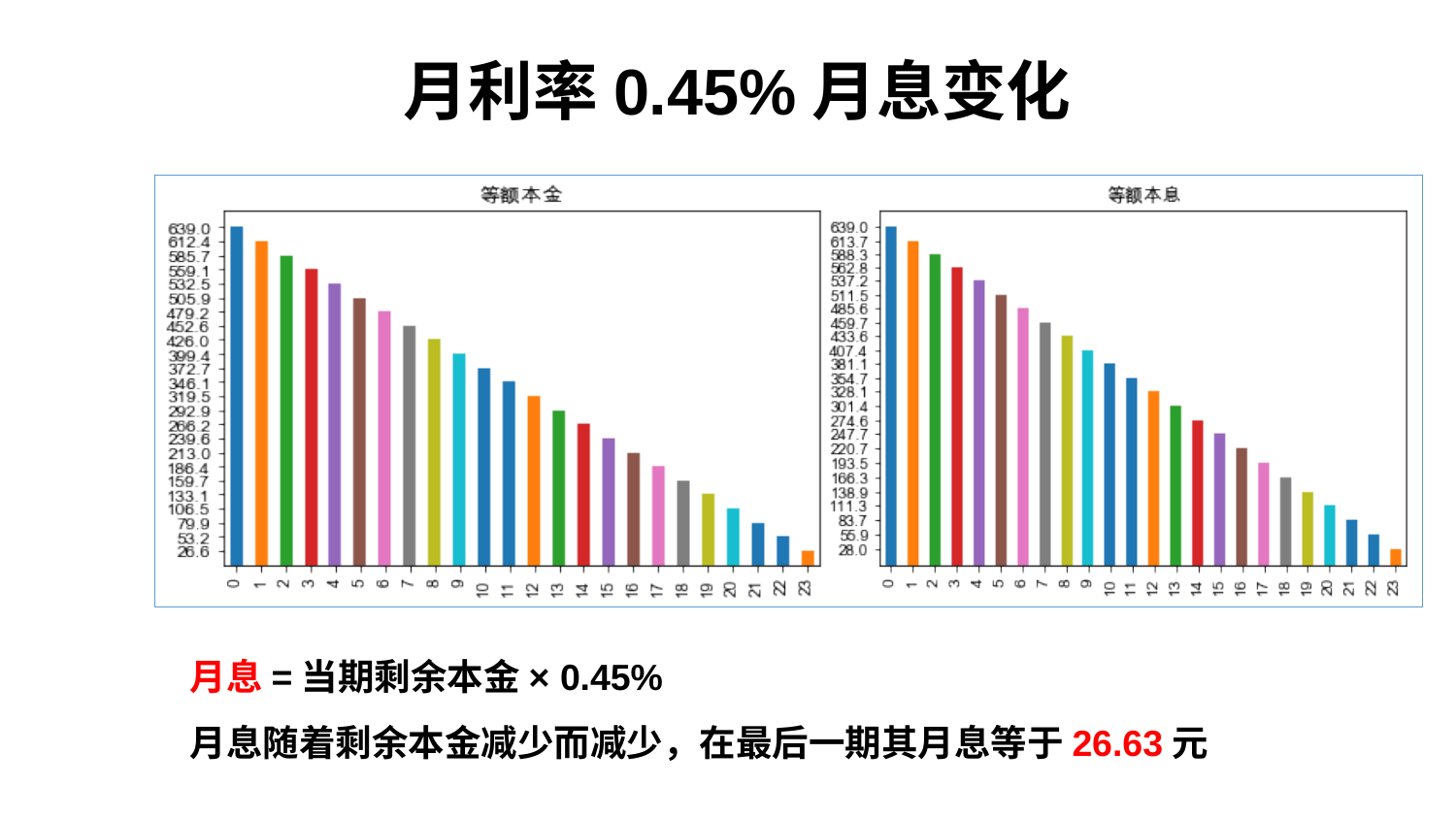

月利率0.45%月息变化

### Chart

| Category |
|---|
月息=当期剩余本金× 0.45%
月息随着剩余本金减少而减少，在最后一期其月息等于26.63元